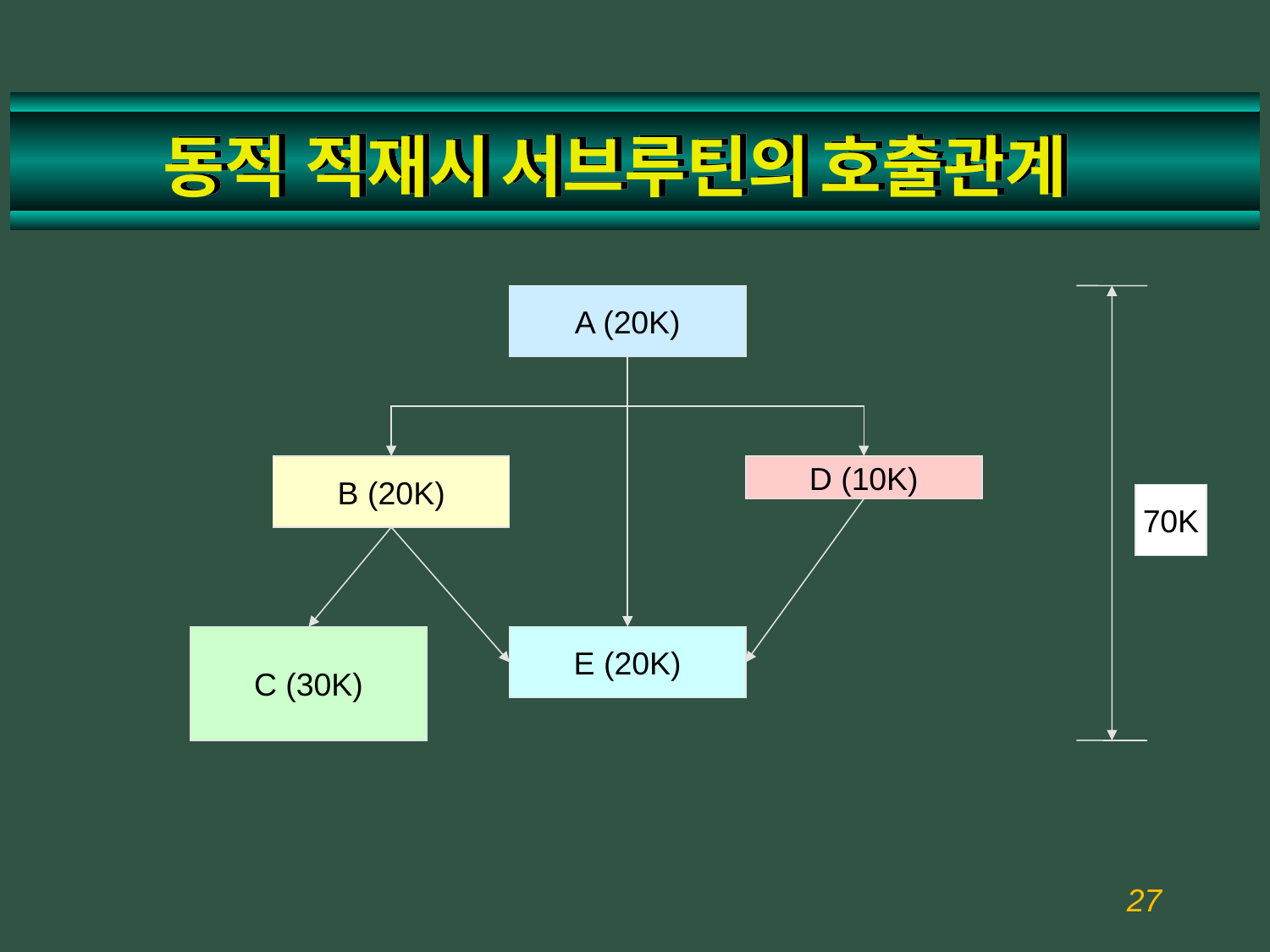

# 동적 적재시 서브루틴의 호출관계
A (20K)

B (20K)
D (10K)
70K
C (30K)
E (20K)

27